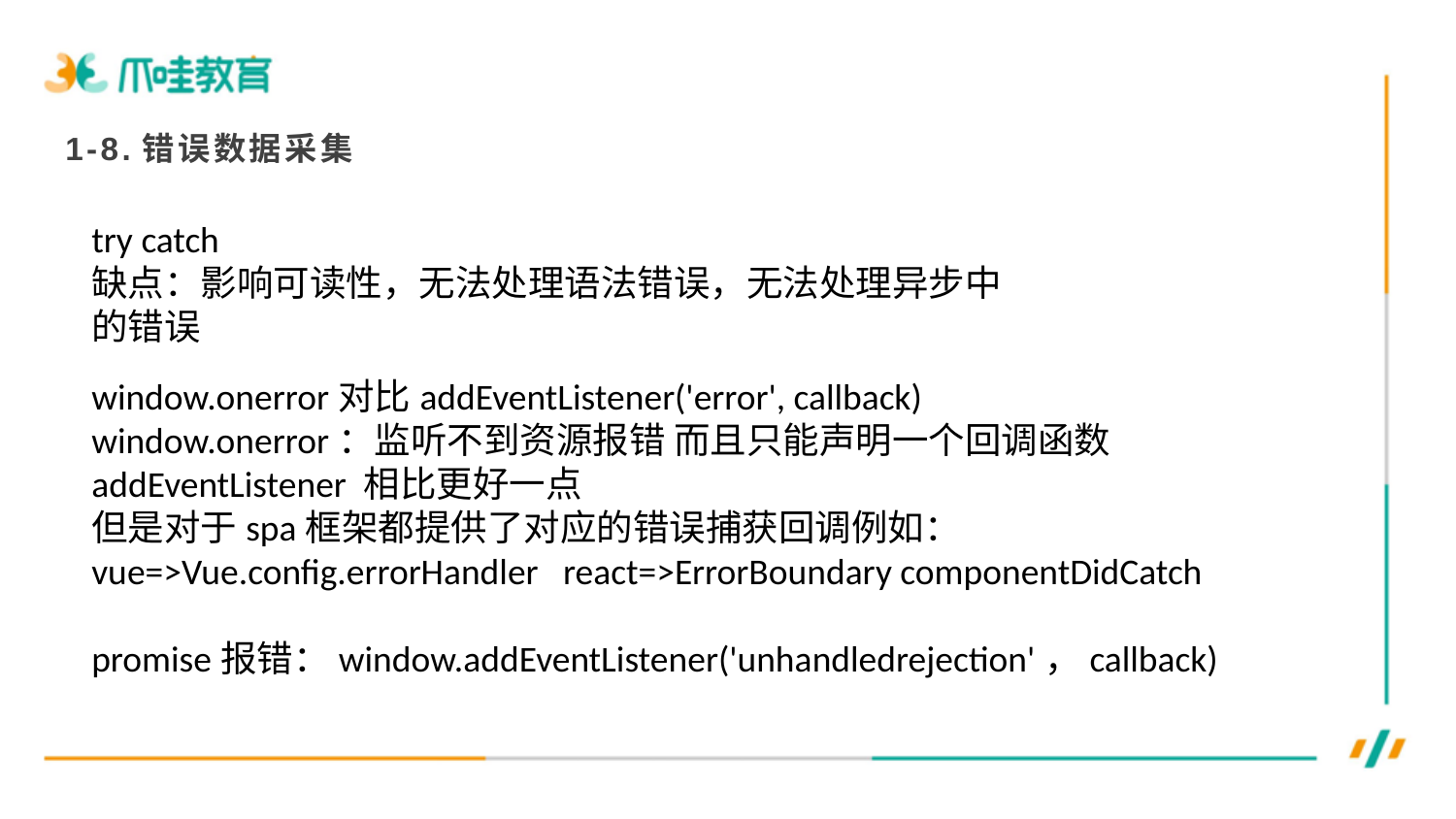

1-8.错误数据采集
try catch
缺点：影响可读性，无法处理语法错误，无法处理异步中的错误
window.onerror对比addEventListener('error', callback)
window.onerror：监听不到资源报错 而且只能声明一个回调函数
addEventListener 相比更好一点
但是对于spa框架都提供了对应的错误捕获回调例如： vue=>Vue.config.errorHandler   react=>ErrorBoundary componentDidCatch

promise报错：window.addEventListener('unhandledrejection'，callback)